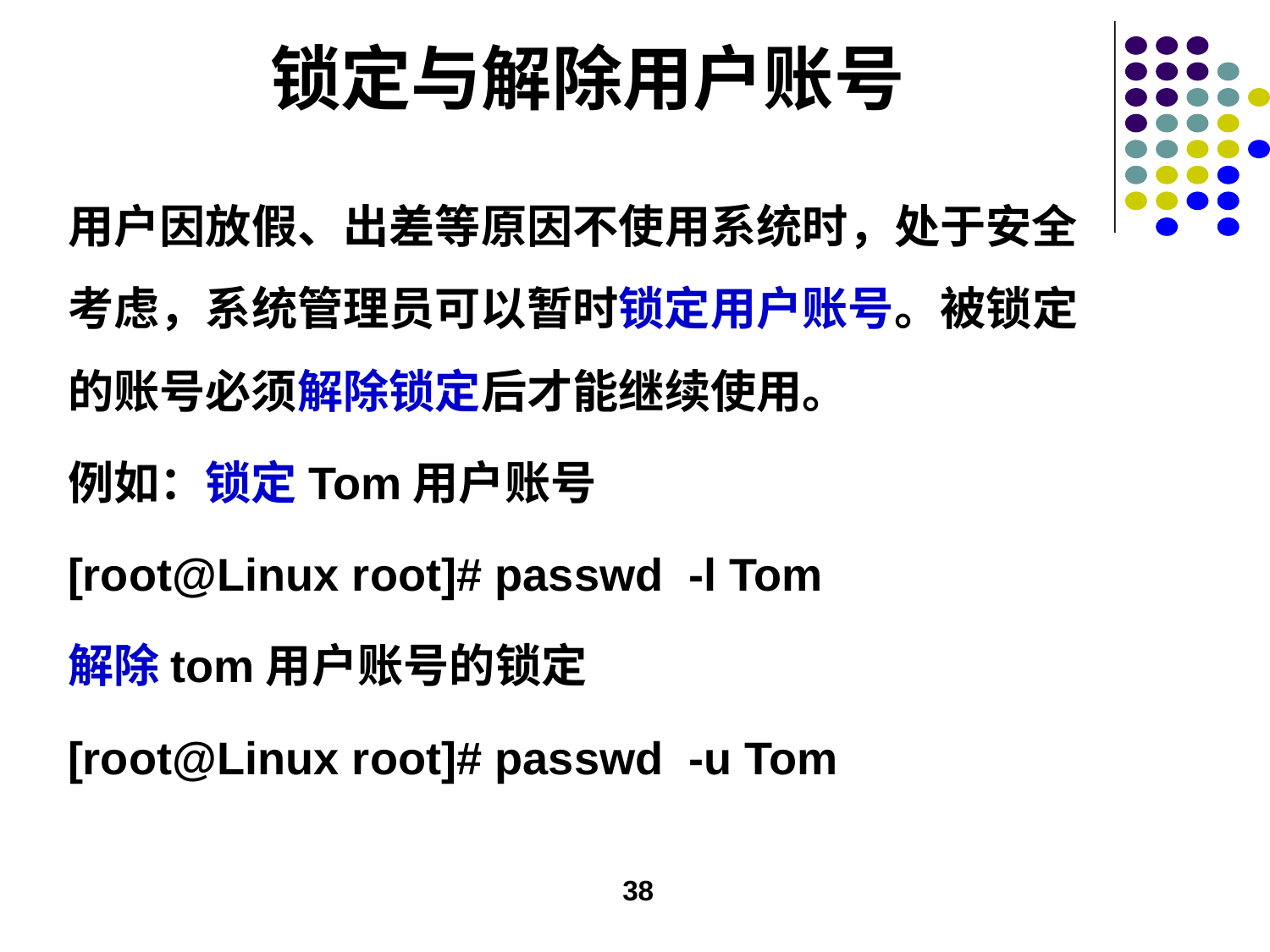

# 锁定与解除用户账号
用户因放假、出差等原因不使用系统时，处于安全考虑，系统管理员可以暂时锁定用户账号。被锁定的账号必须解除锁定后才能继续使用。
例如：锁定Tom用户账号
[root@Linux root]# passwd  -l Tom
解除tom用户账号的锁定
[root@Linux root]# passwd  -u Tom

38